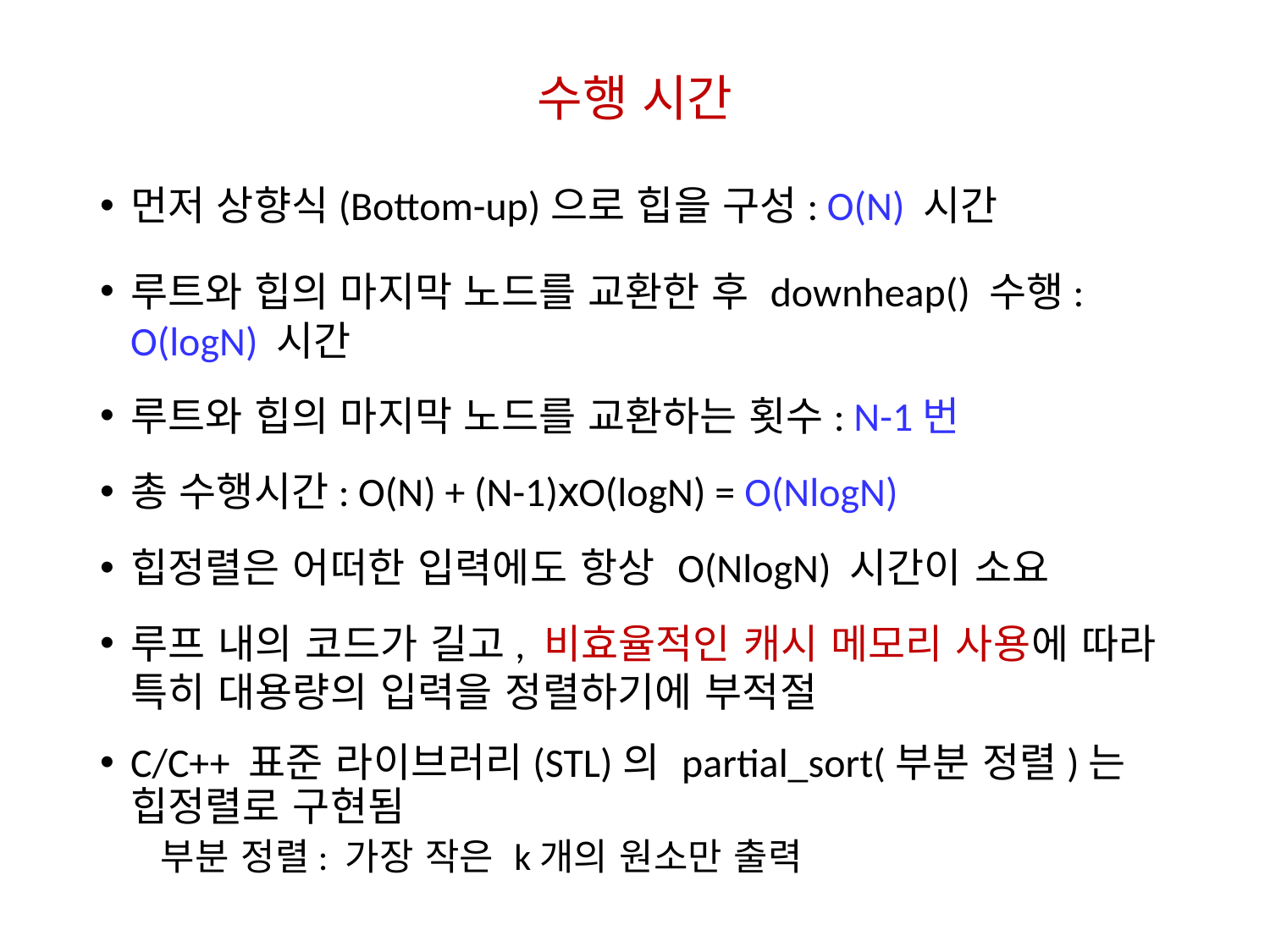

# 수행 시간
먼저 상향식(Bottom-up)으로 힙을 구성: O(N) 시간
루트와 힙의 마지막 노드를 교환한 후 downheap() 수행: O(logN) 시간
루트와 힙의 마지막 노드를 교환하는 횟수: N-1번
총 수행시간: O(N) + (N-1)xO(logN) = O(NlogN)
힙정렬은 어떠한 입력에도 항상 O(NlogN) 시간이 소요
루프 내의 코드가 길고, 비효율적인 캐시 메모리 사용에 따라 특히 대용량의 입력을 정렬하기에 부적절
C/C++ 표준 라이브러리(STL)의 partial_sort(부분 정렬)는 힙정렬로 구현됨
부분 정렬: 가장 작은 k개의 원소만 출력